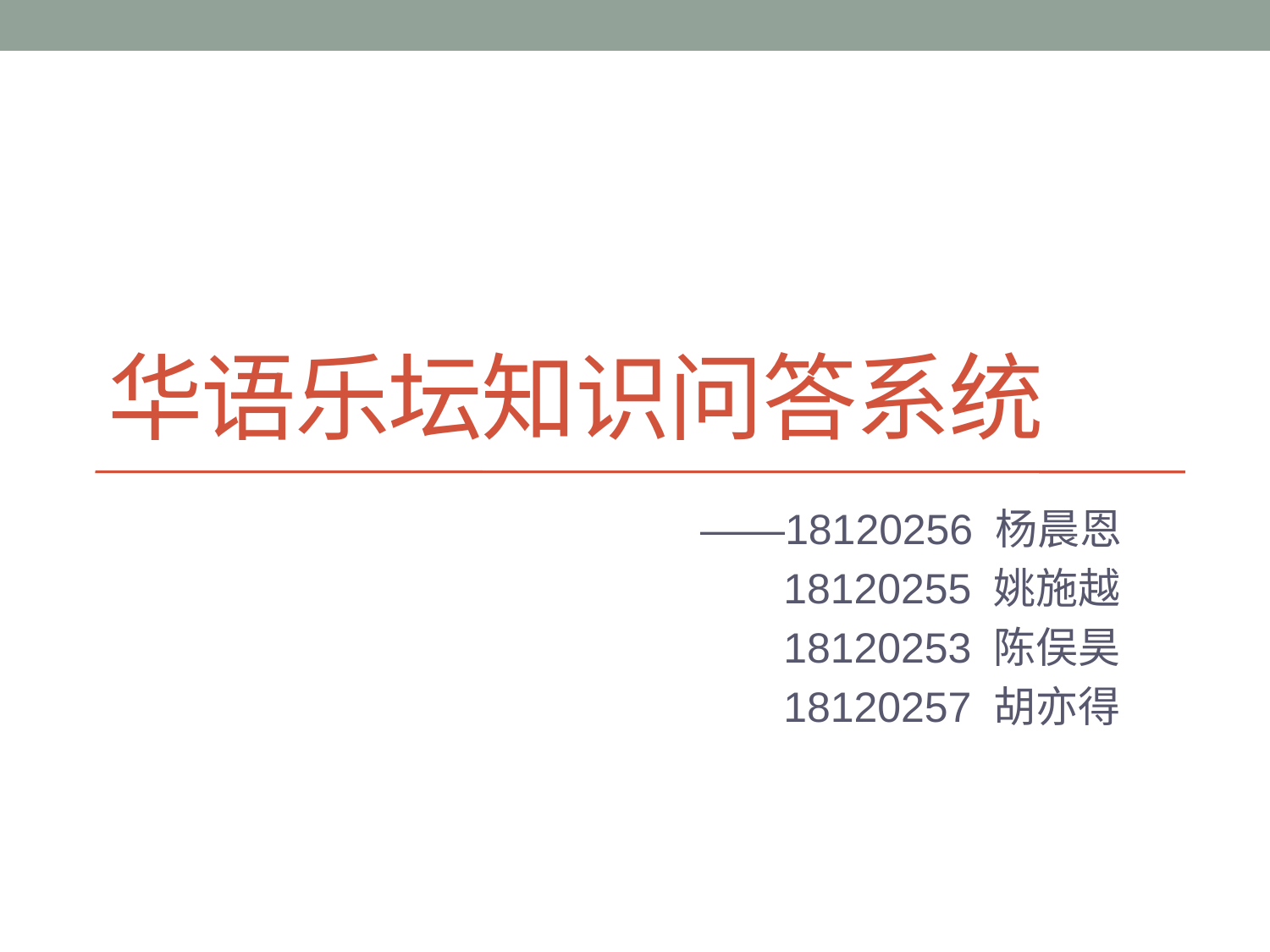

# 华语乐坛知识问答系统
			 ——18120256 杨晨恩
			        18120255 姚施越
			        18120253 陈俣昊
			        18120257 胡亦得